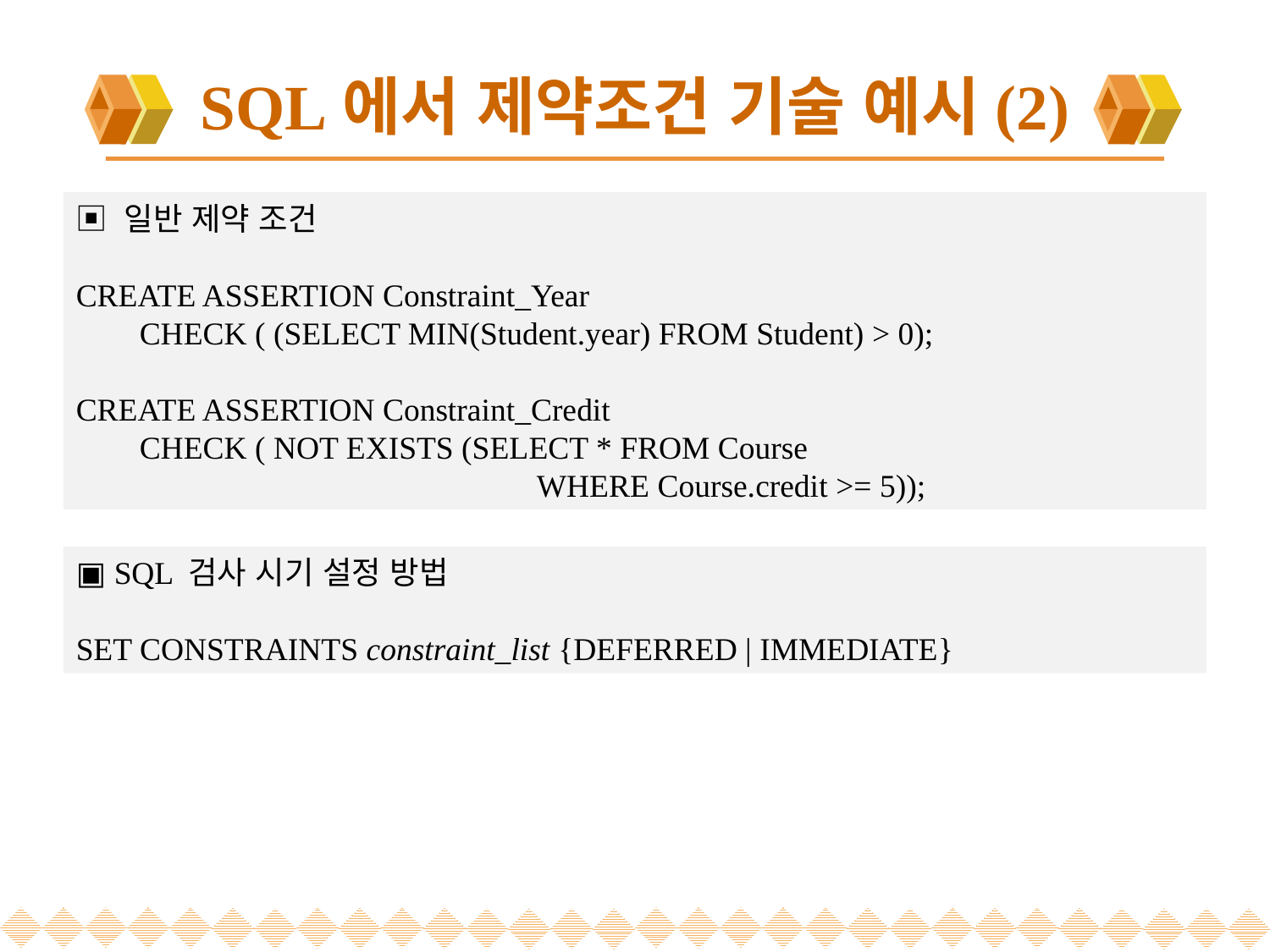

# SQL에서 제약조건 기술 예시(2)
▣ 일반 제약 조건

CREATE ASSERTION Constraint_Year
CHECK ( (SELECT MIN(Student.year) FROM Student) > 0);

CREATE ASSERTION Constraint_Credit
CHECK ( NOT EXISTS (SELECT * FROM Course
			  WHERE Course.credit >= 5));
▣ SQL 검사 시기 설정 방법

SET CONSTRAINTS constraint_list {DEFERRED | IMMEDIATE}